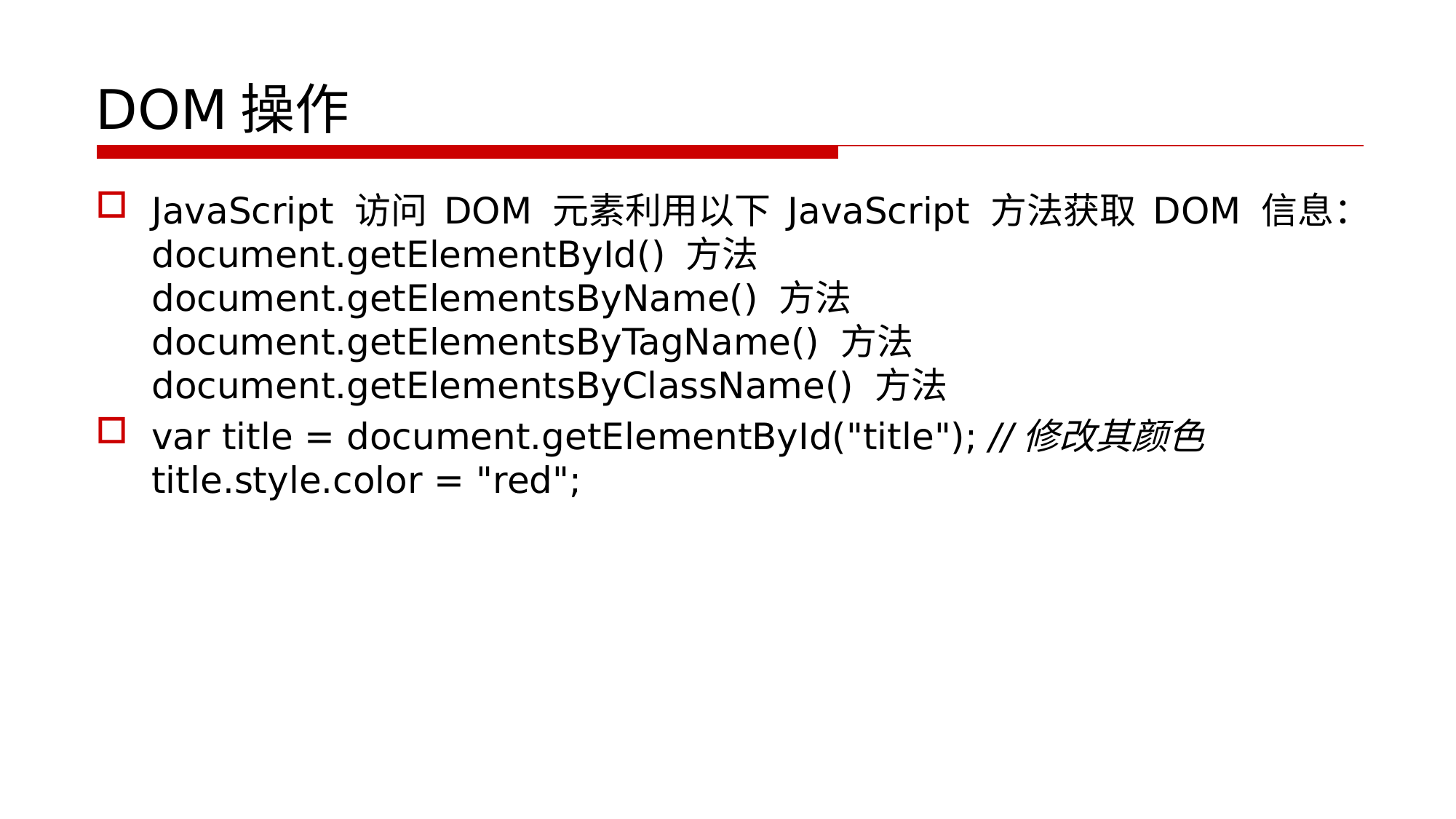

# DOM操作
JavaScript 访问 DOM 元素利用以下 JavaScript 方法获取 DOM 信息：document.getElementById() 方法document.getElementsByName() 方法document.getElementsByTagName() 方法document.getElementsByClassName() 方法
var title = document.getElementById("title"); //修改其颜色 title.style.color = "red";